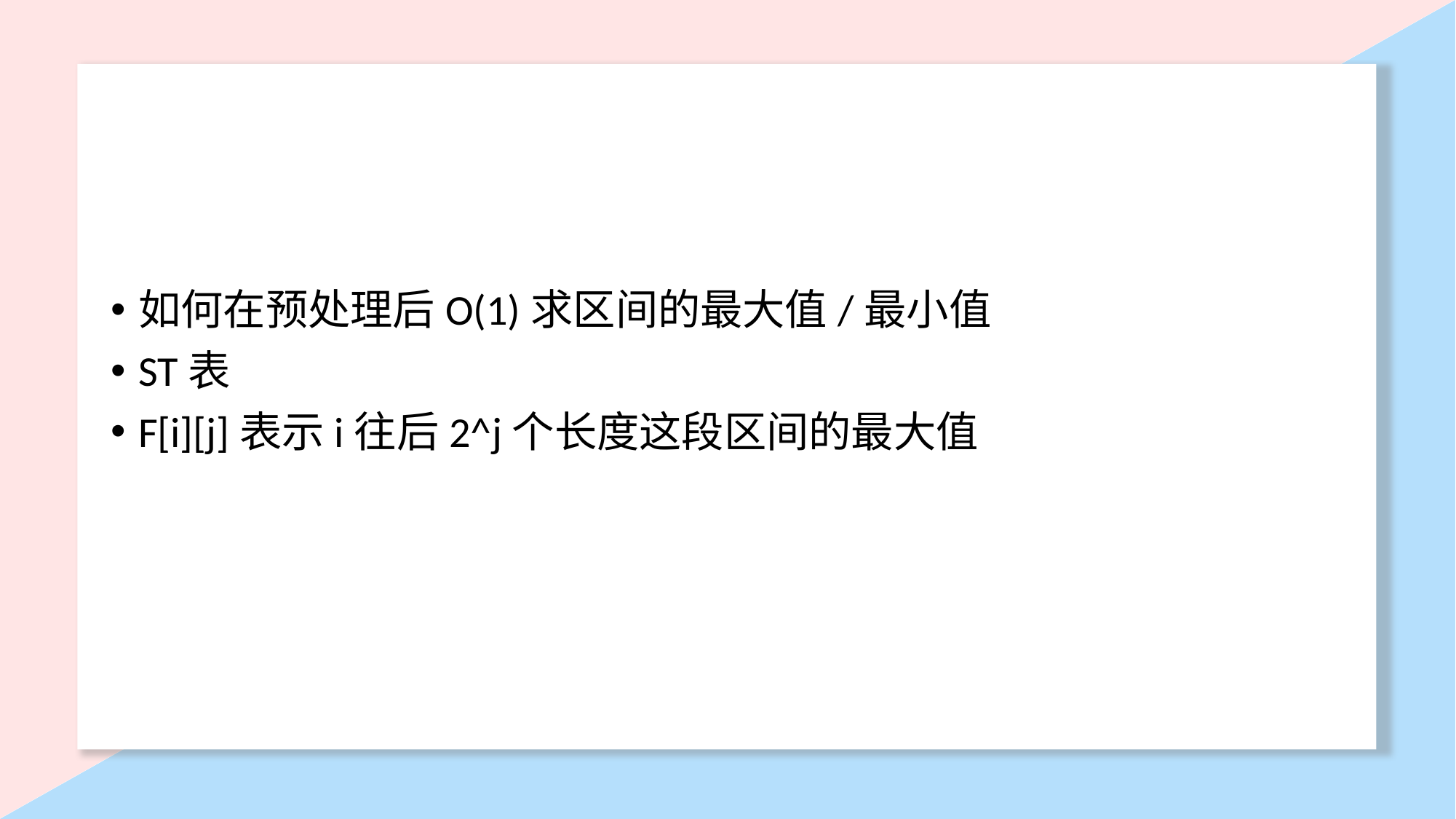

#
如何在预处理后O(1)求区间的最大值/最小值
ST表
F[i][j]表示i往后2^j个长度这段区间的最大值